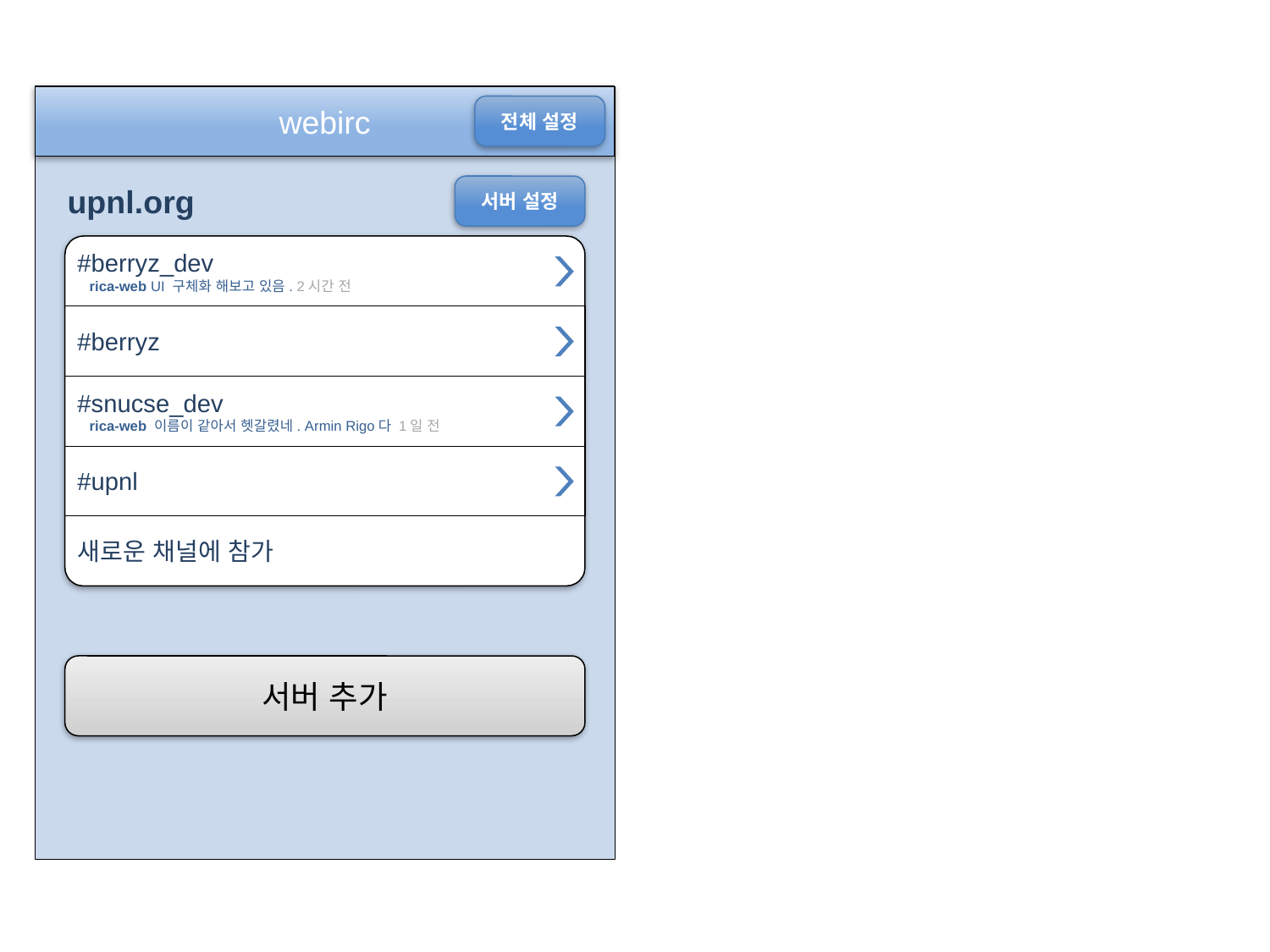

webirc
전체 설정
upnl.org
서버 설정

#berryz_dev
   rica-web UI 구체화 해보고 있음. 2시간 전

#berryz

#snucse_dev
   rica-web 이름이 같아서 헷갈렸네. Armin Rigo다 1일 전

#upnl

새로운 채널에 참가
서버 추가